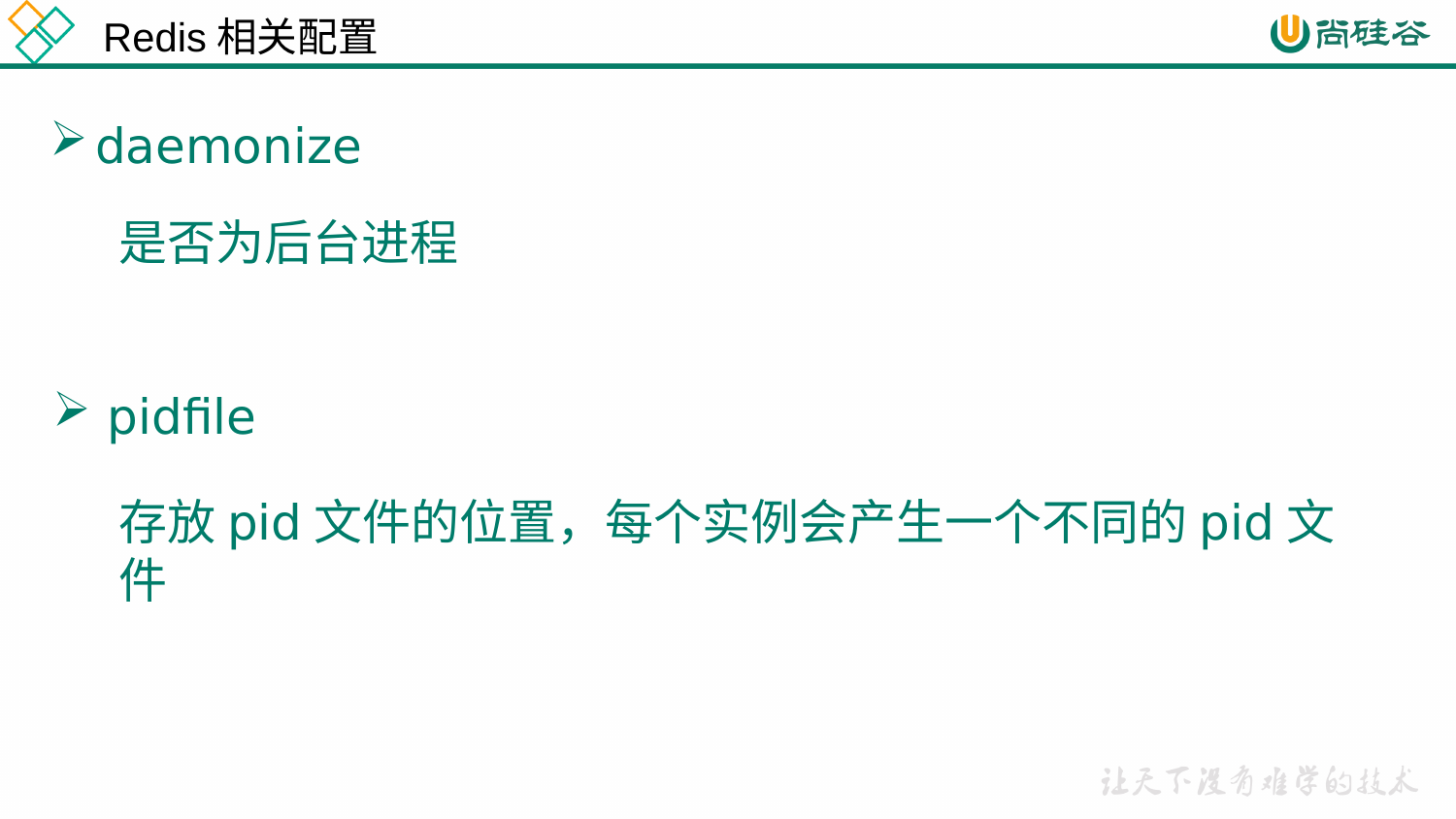

Redis相关配置
daemonize
是否为后台进程
pidfile
存放pid文件的位置，每个实例会产生一个不同的pid文件